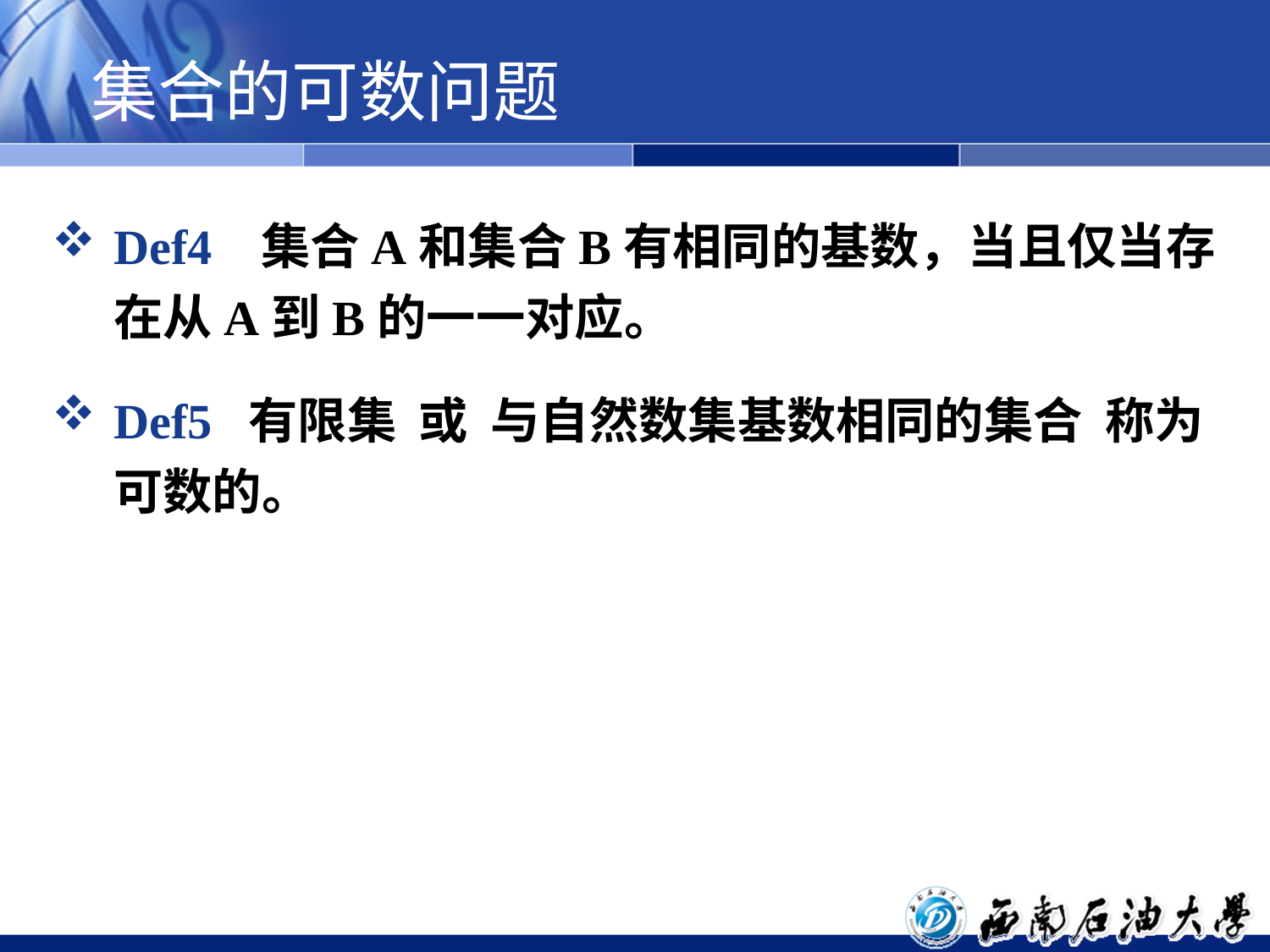

# 集合的可数问题
Def4   集合A和集合B有相同的基数，当且仅当存在从A到B的一一对应。
Def5  有限集  或  与自然数集基数相同的集合  称为可数的。